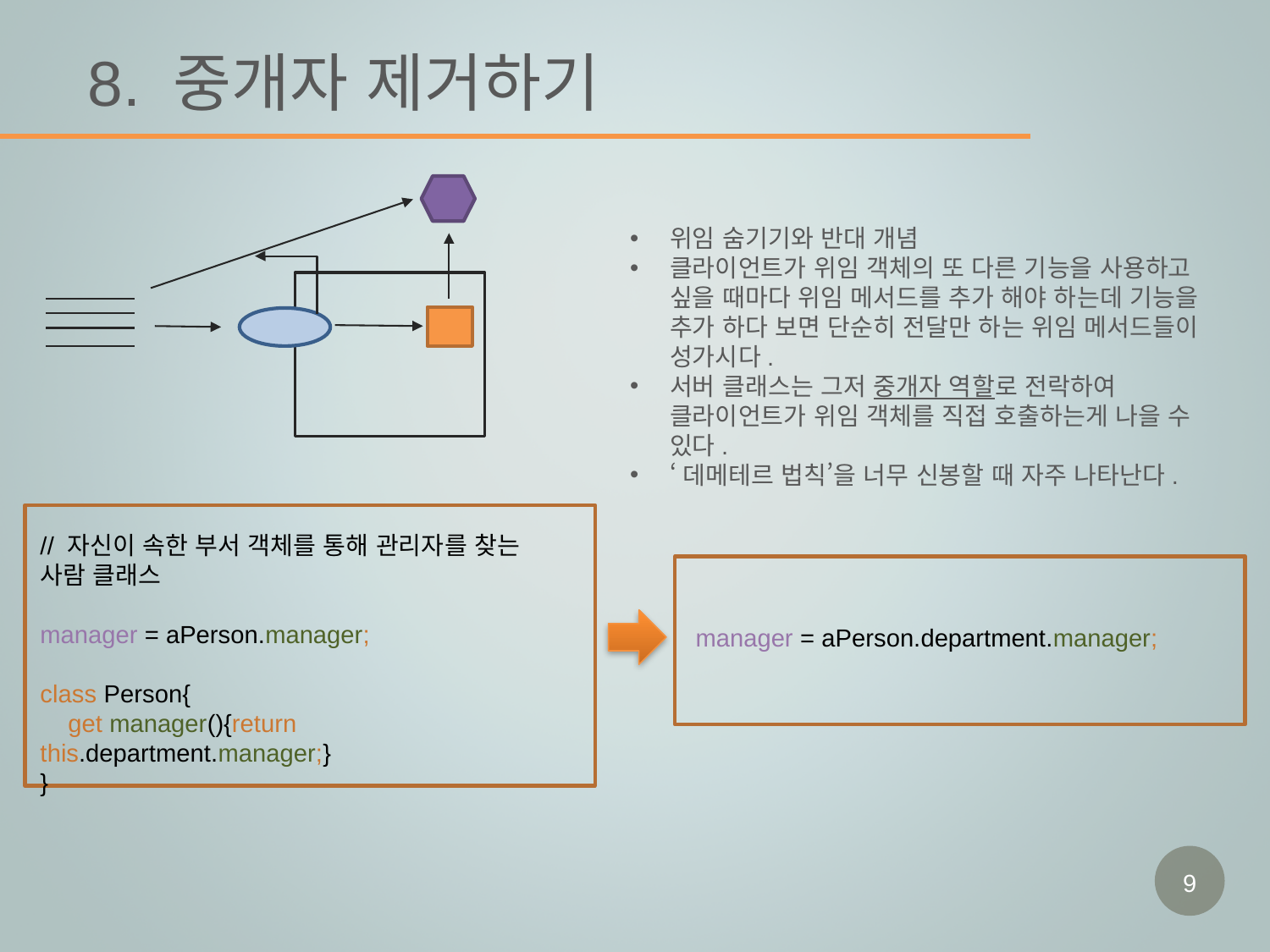

# 8. 중개자 제거하기

위임 숨기기와 반대 개념
클라이언트가 위임 객체의 또 다른 기능을 사용하고 싶을 때마다 위임 메서드를 추가 해야 하는데 기능을 추가 하다 보면 단순히 전달만 하는 위임 메서드들이 성가시다.
서버 클래스는 그저 중개자 역할로 전락하여 클라이언트가 위임 객체를 직접 호출하는게 나을 수 있다.
‘데메테르 법칙’을 너무 신봉할 때 자주 나타난다.

// 자신이 속한 부서 객체를 통해 관리자를 찾는
사람 클래스

manager = aPerson.manager;
class Person{
    get manager(){return this.department.manager;}
}

manager = aPerson.department.manager;